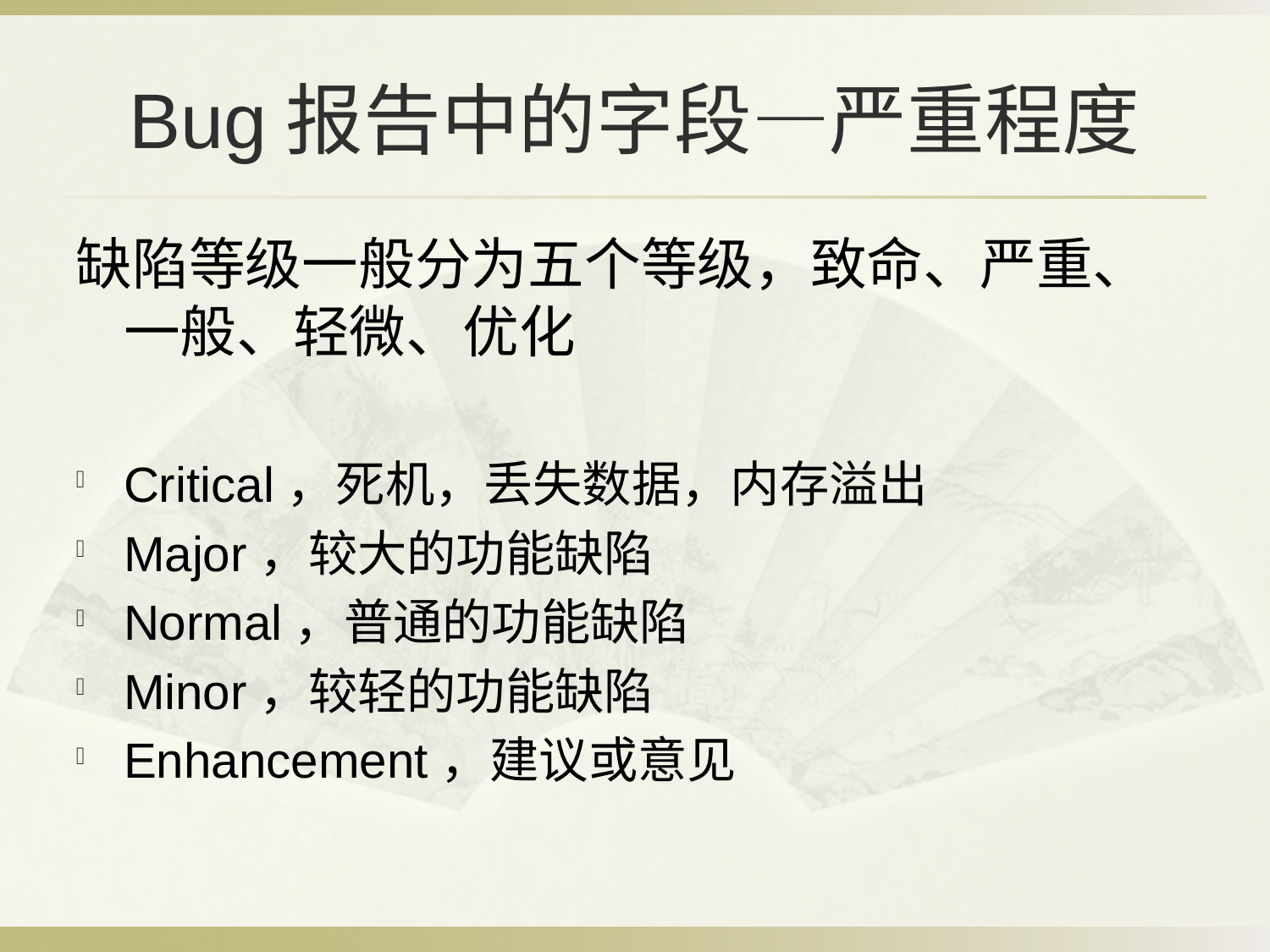

# Bug报告中的字段—严重程度
缺陷等级一般分为五个等级，致命、严重、一般、轻微、优化

Critical，死机，丢失数据，内存溢出
Major，较大的功能缺陷
Normal，普通的功能缺陷
Minor，较轻的功能缺陷
Enhancement，建议或意见